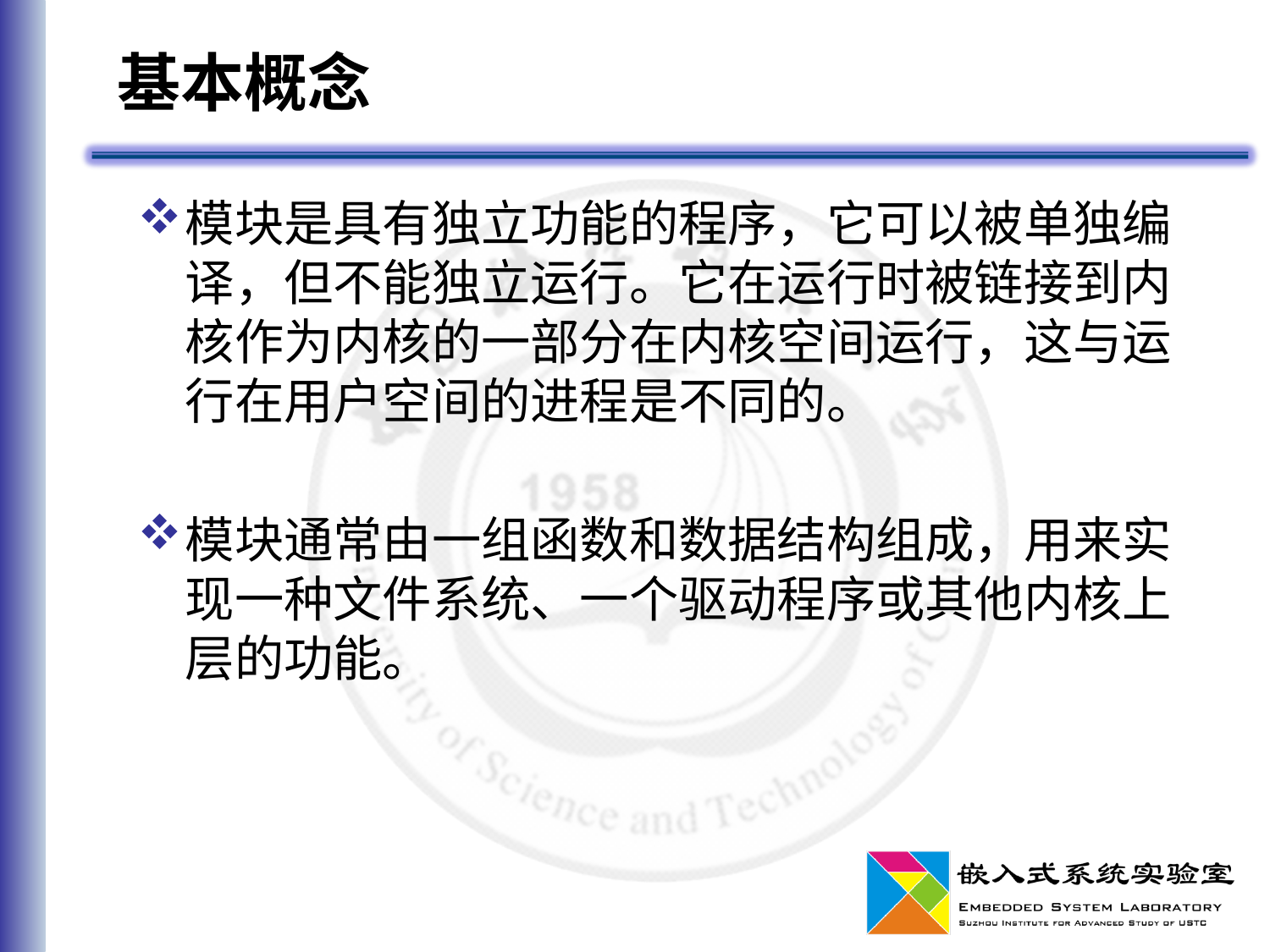

# 基本概念
模块是具有独立功能的程序，它可以被单独编译，但不能独立运行。它在运行时被链接到内核作为内核的一部分在内核空间运行，这与运行在用户空间的进程是不同的。

模块通常由一组函数和数据结构组成，用来实现一种文件系统、一个驱动程序或其他内核上层的功能。